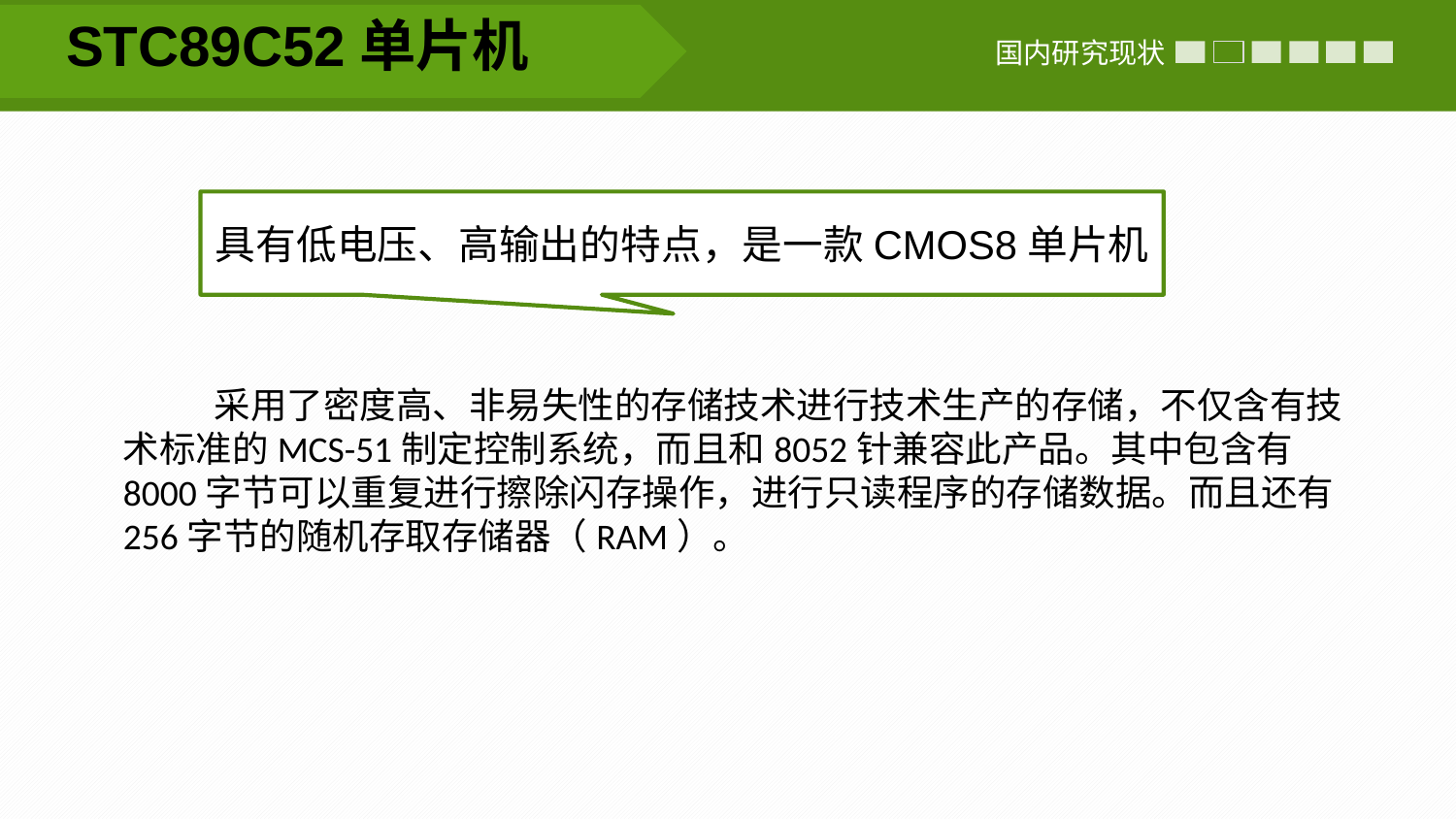

STC89C52单片机

具有低电压、高输出的特点，是一款CMOS8单片机

          采用了密度高、非易失性的存储技术进行技术生产的存储，不仅含有技术标准的MCS-51制定控制系统，而且和8052针兼容此产品。其中包含有8000字节可以重复进行擦除闪存操作，进行只读程序的存储数据。而且还有256字节的随机存取存储器（RAM）。